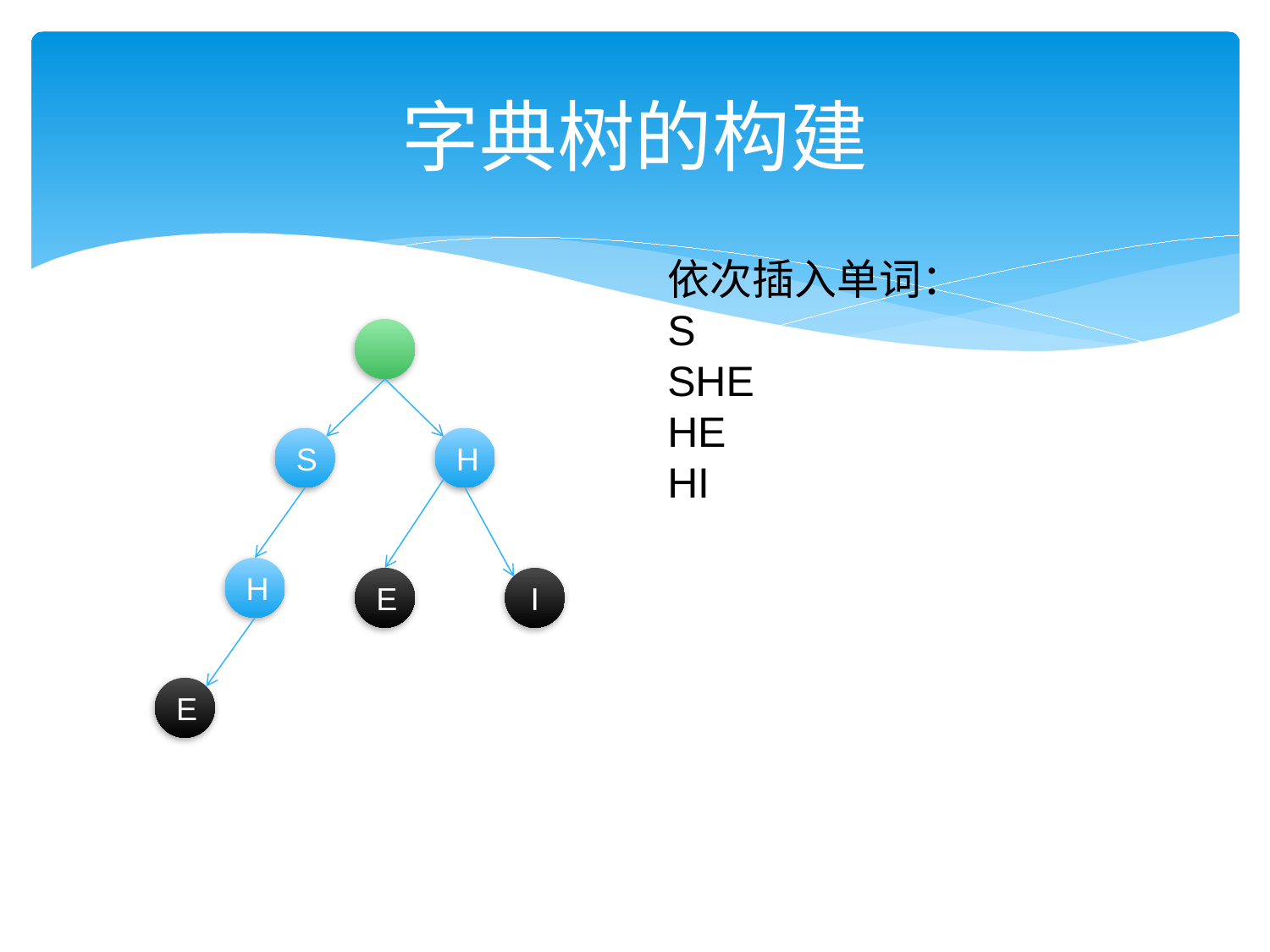

# 字典树的构建
依次插入单词：
S
SHE
HE
HI

S
H
H
E
I
E